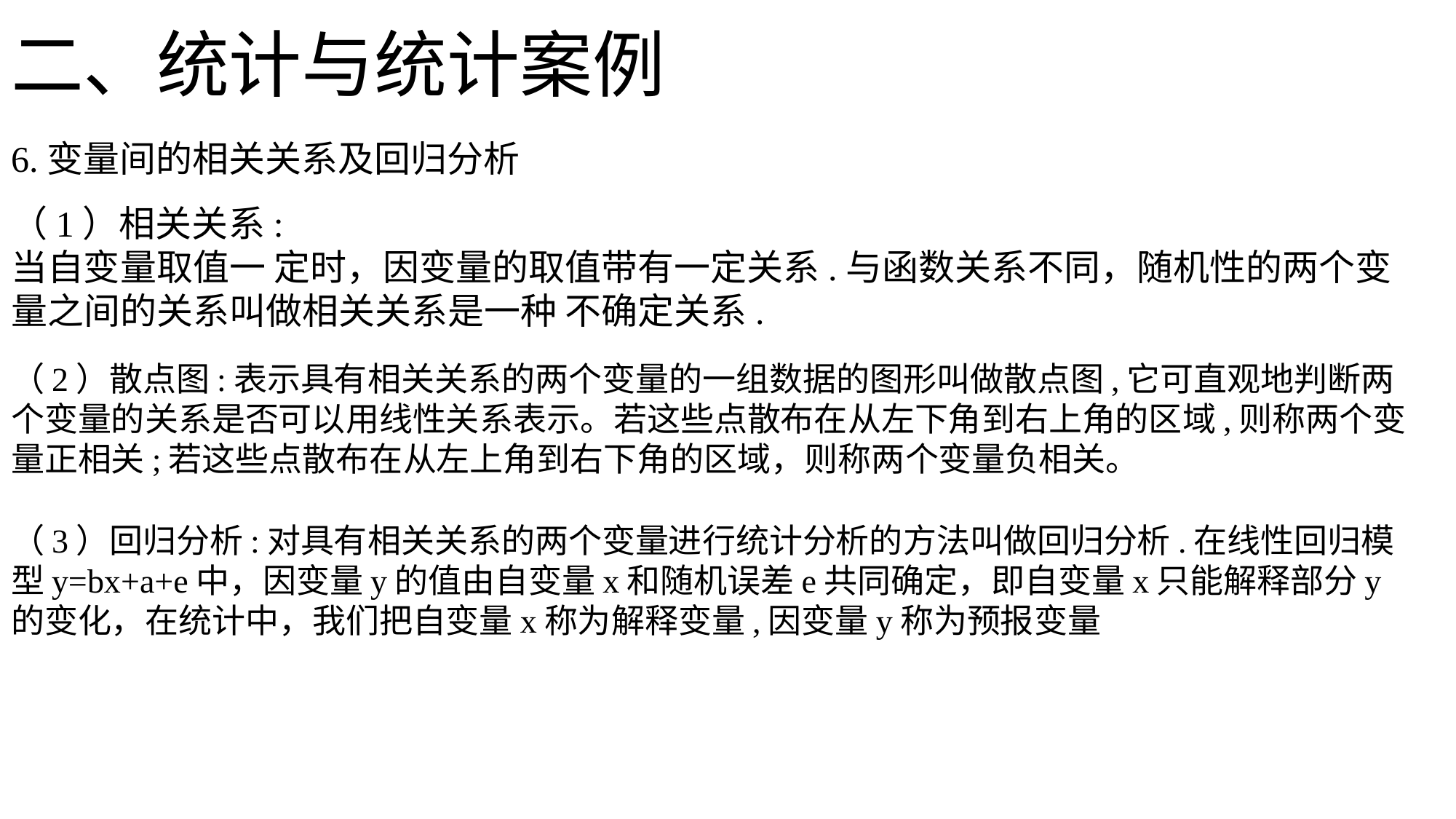

二、统计与统计案例
6.变量间的相关关系及回归分析
（1）相关关系:
当自变量取值一 定时，因变量的取值带有一定关系.与函数关系不同，随机性的两个变量之间的关系叫做相关关系是一种 不确定关系.
（2）散点图:表示具有相关关系的两个变量的一组数据的图形叫做散点图,它可直观地判断两个变量的关系是否可以用线性关系表示。若这些点散布在从左下角到右上角的区域,则称两个变量正相关;若这些点散布在从左上角到右下角的区域，则称两个变量负相关。
（3）回归分析:对具有相关关系的两个变量进行统计分析的方法叫做回归分析.在线性回归模型y=bx+a+e中，因变量y的值由自变量x和随机误差e共同确定，即自变量x只能解释部分y的变化，在统计中，我们把自变量x称为解释变量,因变量y称为预报变量